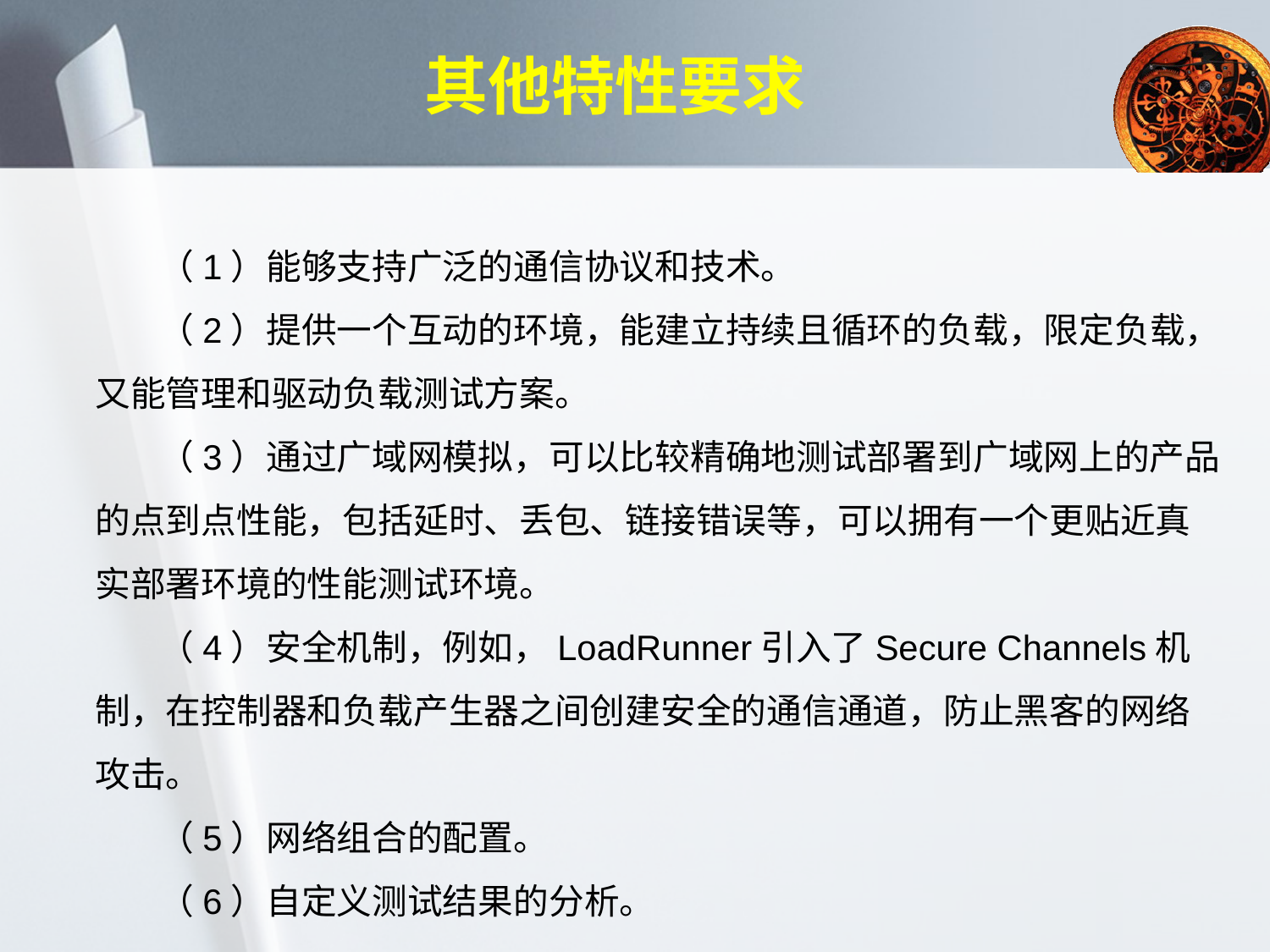

# 其他特性要求
（1）能够支持广泛的通信协议和技术。
（2）提供一个互动的环境，能建立持续且循环的负载，限定负载，又能管理和驱动负载测试方案。
（3）通过广域网模拟，可以比较精确地测试部署到广域网上的产品的点到点性能，包括延时、丢包、链接错误等，可以拥有一个更贴近真实部署环境的性能测试环境。
（4）安全机制，例如，LoadRunner引入了Secure Channels机制，在控制器和负载产生器之间创建安全的通信通道，防止黑客的网络攻击。
（5）网络组合的配置。
（6）自定义测试结果的分析。